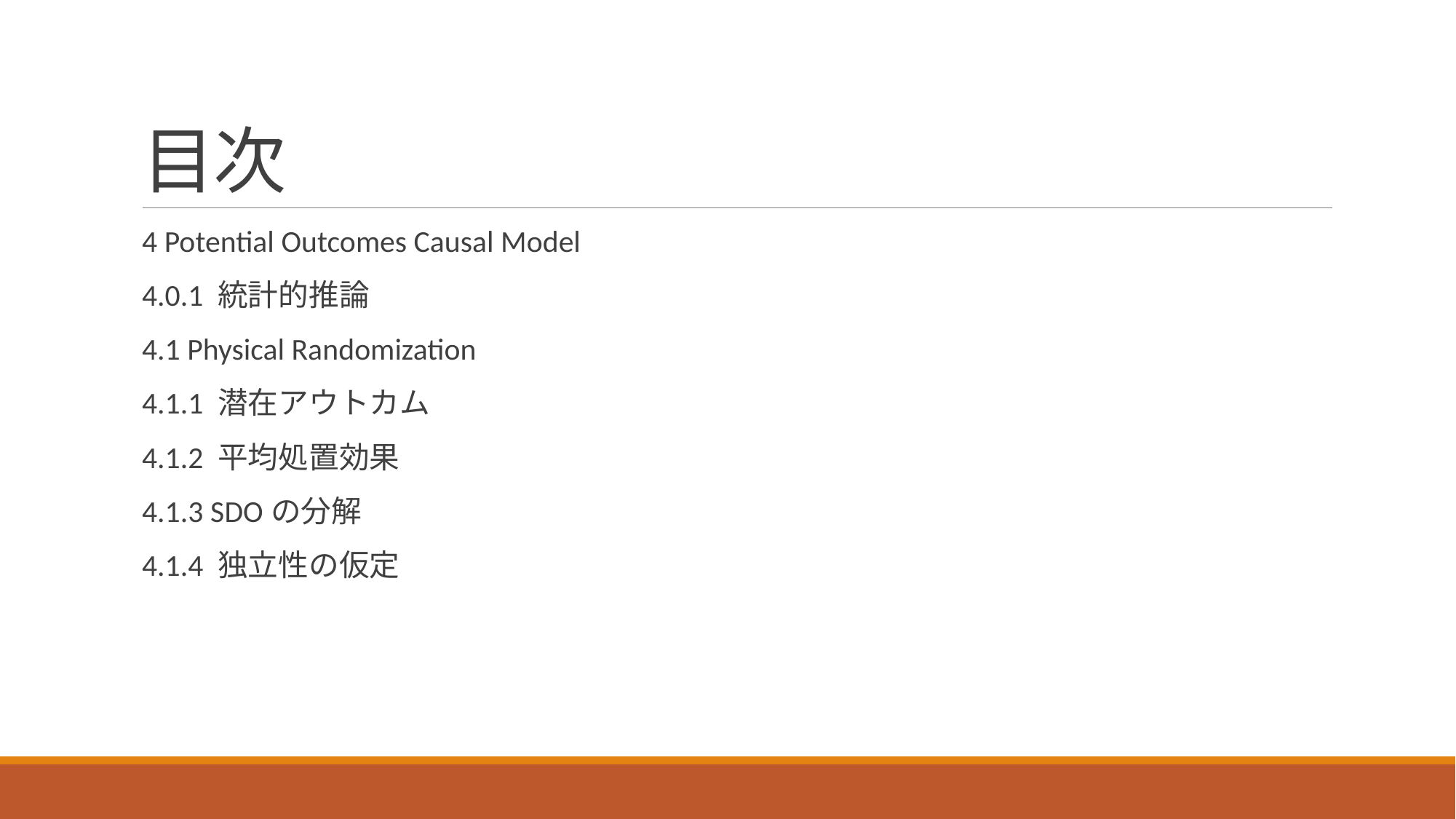

# 目次
4 Potential Outcomes Causal Model
4.0.1 統計的推論
4.1 Physical Randomization
4.1.1 潜在アウトカム
4.1.2 平均処置効果
4.1.3 SDOの分解
4.1.4 独立性の仮定